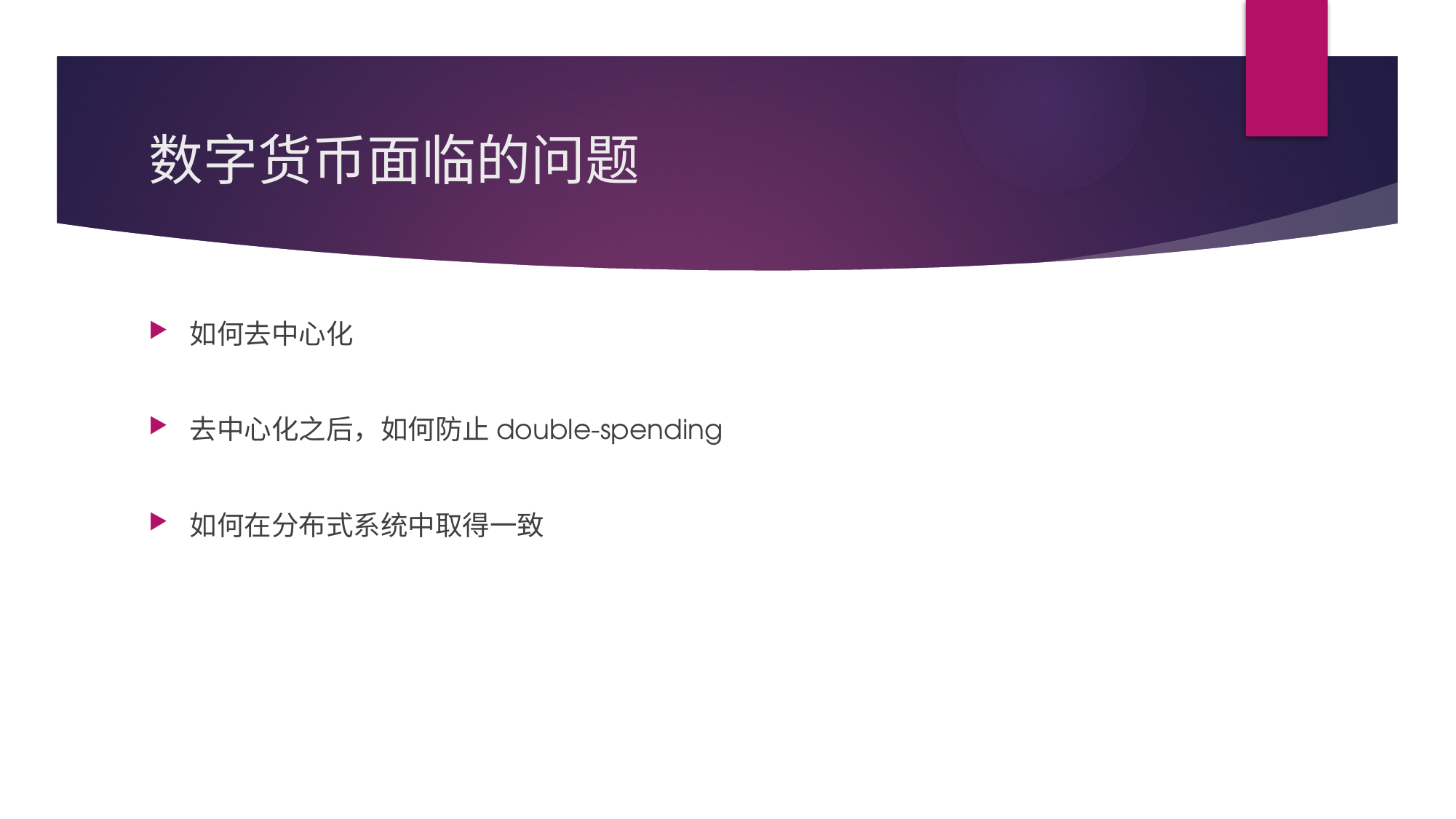

# 数字货币面临的问题
如何去中心化

去中心化之后，如何防止double-spending

如何在分布式系统中取得一致